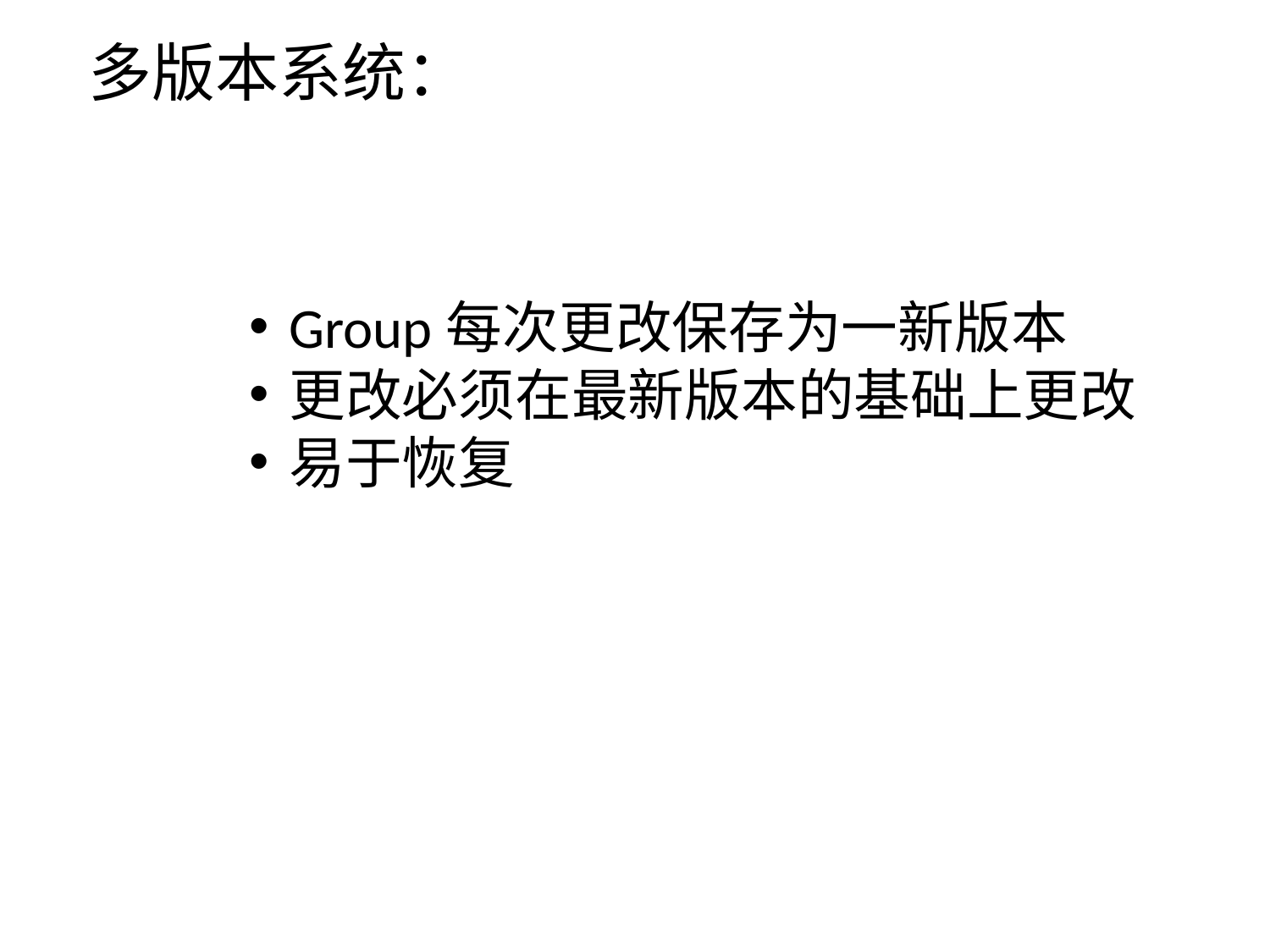

多版本系统：
Group每次更改保存为一新版本
更改必须在最新版本的基础上更改
易于恢复